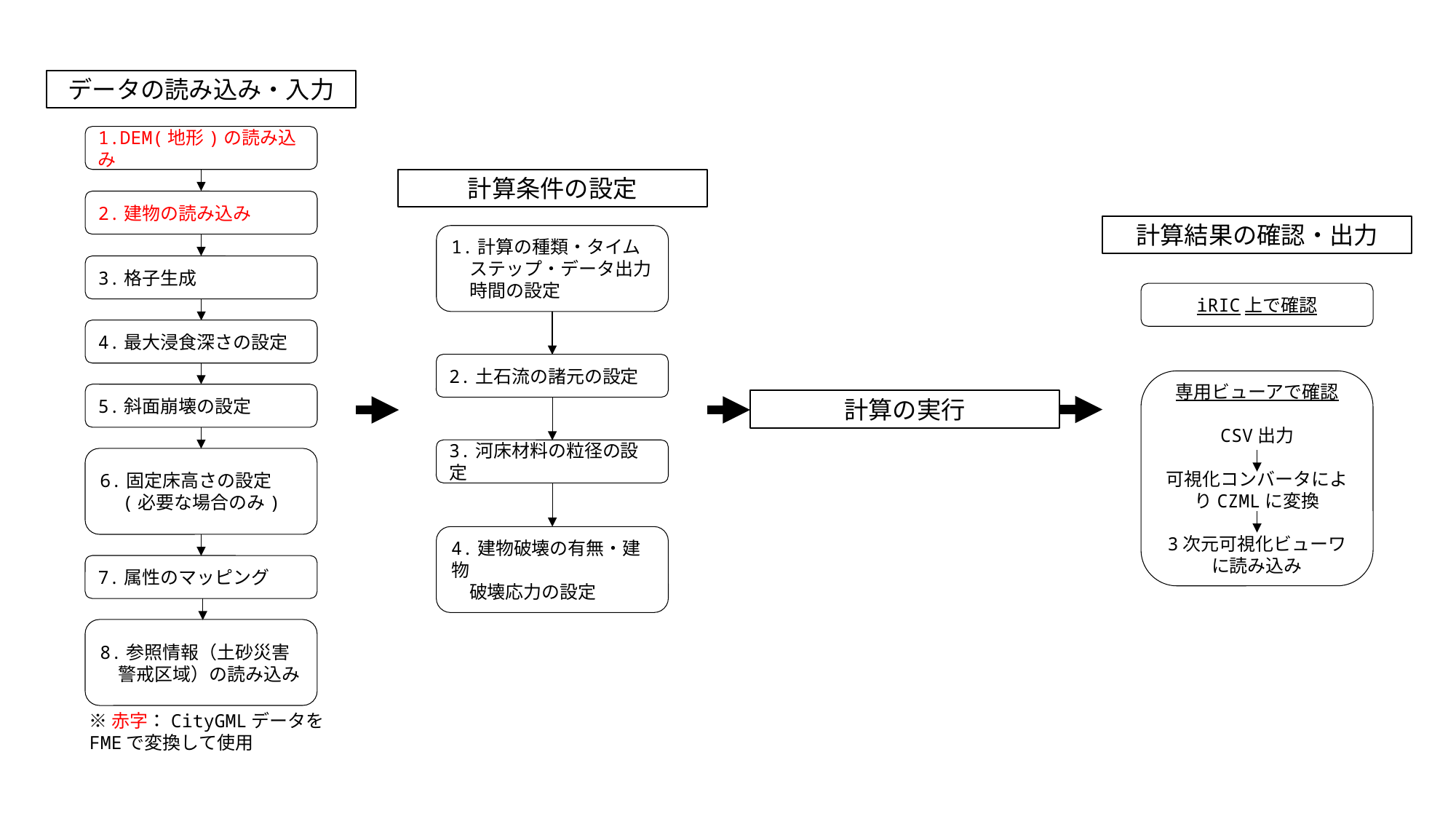

データの読み込み・入力
1.DEM(地形)の読み込み
2.建物の読み込み
3.格子生成
4.最大浸食深さの設定
5.斜面崩壊の設定
6.固定床高さの設定
　(必要な場合のみ)
7.属性のマッピング
8.参照情報（土砂災害
　警戒区域）の読み込み
計算条件の設定
1.計算の種類・タイム
　ステップ・データ出力
　時間の設定
2.土石流の諸元の設定
3.河床材料の粒径の設定
4.建物破壊の有無・建物
　破壊応力の設定
計算結果の確認・出力
iRIC上で確認
専用ビューアで確認

CSV出力

可視化コンバータによりCZMLに変換

3次元可視化ビューワに読み込み
計算の実行
※赤字：CityGMLデータをFMEで変換して使用